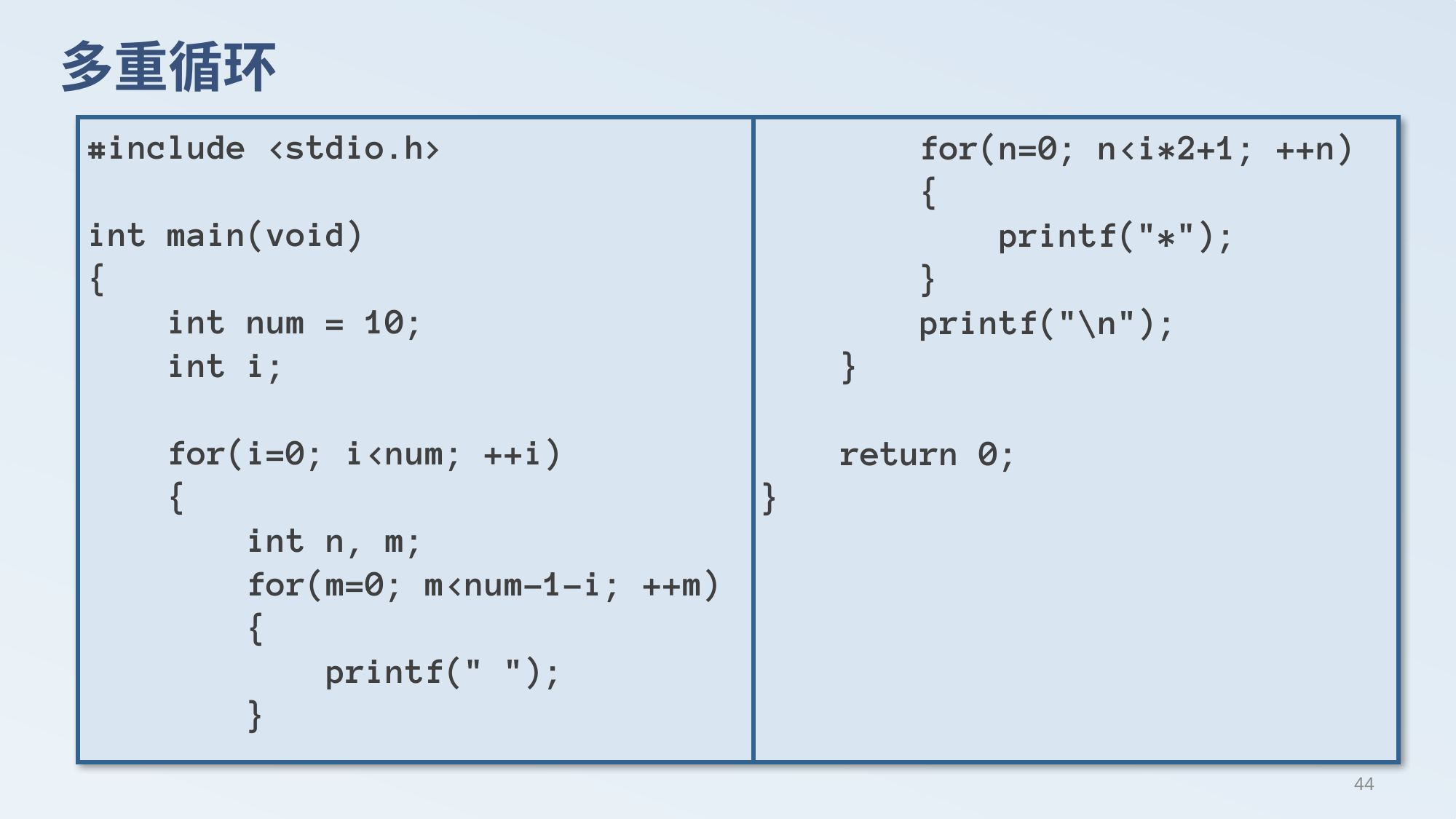

# 多重循环

#include <stdio.h>

int main(void)
{
    int num = 10;
    int i;

    for(i=0; i<num; ++i)
    {
        int n, m;
        for(m=0; m<num-1-i; ++m)
        {
            printf(" ");
        }
        for(n=0; n<i*2+1; ++n)
        {
            printf("*");
        }
        printf("\n");
    }

    return 0;
}